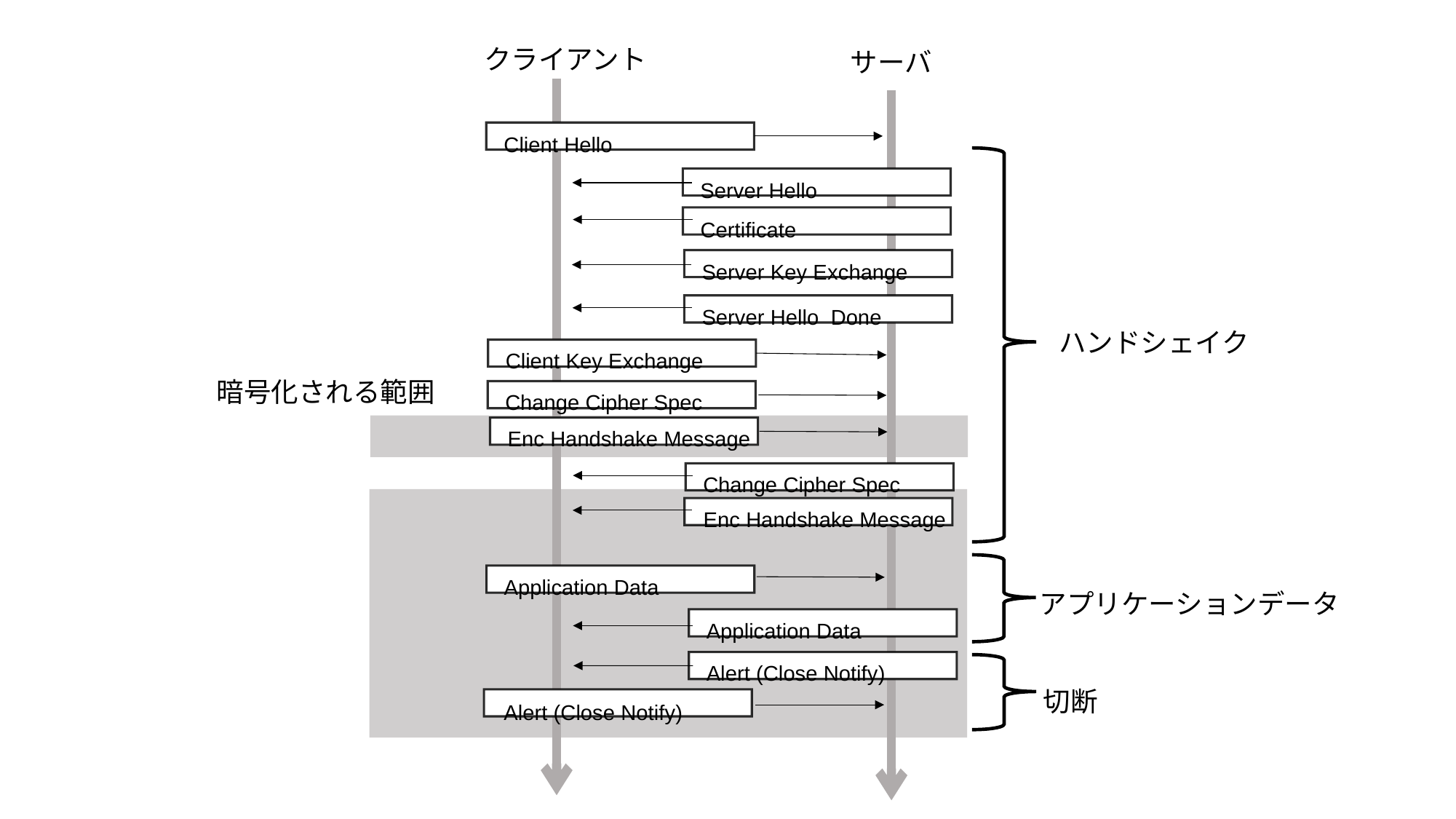

クライアント
サーバ

Client Hello

Server Hello

Certificate

Server Key Exchange

Server Hello  Done
ハンドシェイク

Client Key Exchange
暗号化される範囲

Change Cipher Spec

Enc Handshake Message

Change Cipher Spec

Enc Handshake Message

Application Data
アプリケーションデータ

Application Data

Alert (Close Notify)

切断

Alert (Close Notify)